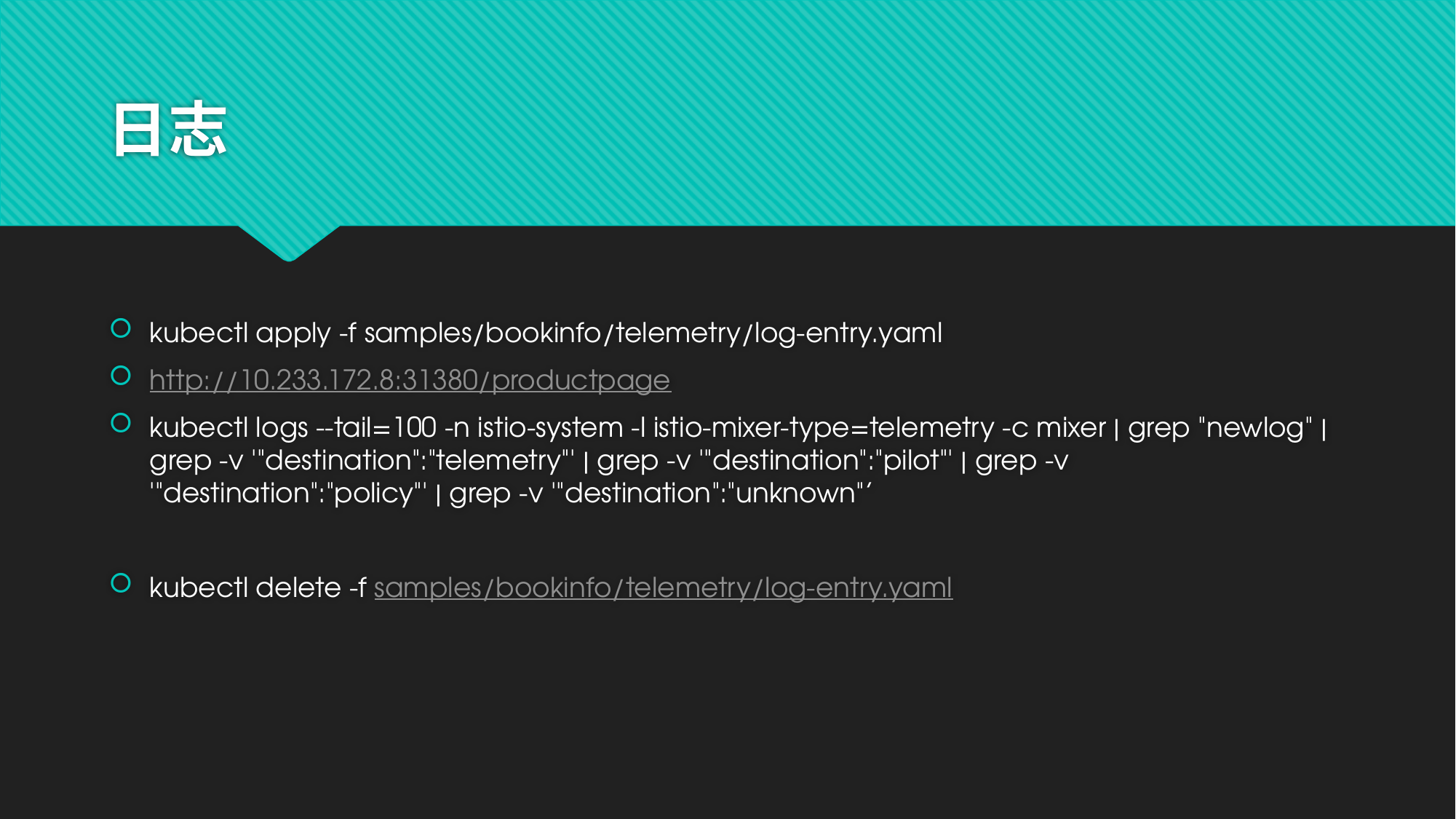

# 日志
kubectl apply -f samples/bookinfo/telemetry/log-entry.yaml
http://10.233.172.8:31380/productpage
kubectl logs --tail=100 -n istio-system -l istio-mixer-type=telemetry -c mixer | grep "newlog" | grep -v '"destination":"telemetry"' | grep -v '"destination":"pilot"' | grep -v '"destination":"policy"' | grep -v '"destination":"unknown"’

kubectl delete -f samples/bookinfo/telemetry/log-entry.yaml